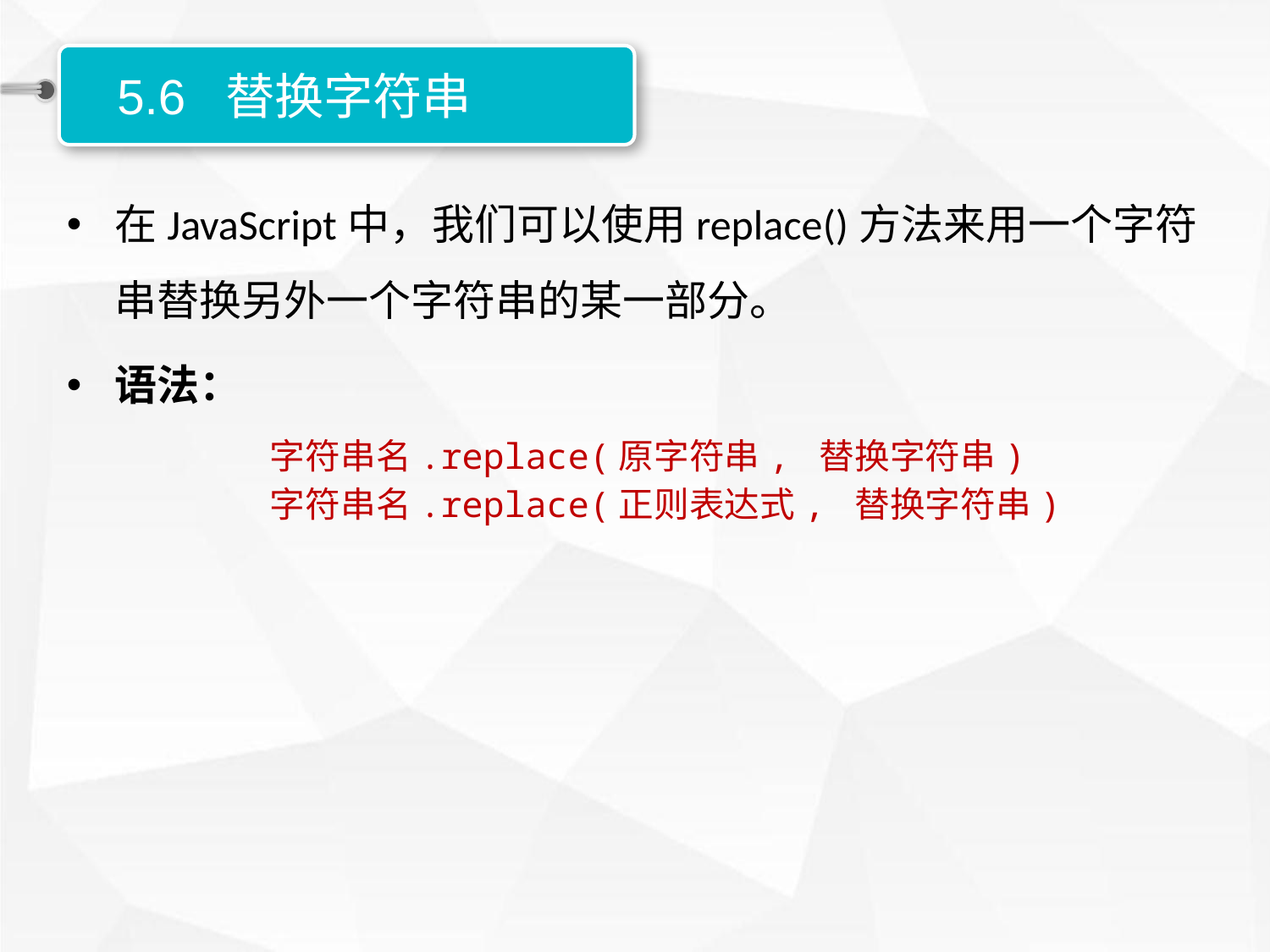

5.6  替换字符串

在JavaScript中，我们可以使用replace()方法来用一个字符串替换另外一个字符串的某一部分。
语法：
字符串名.replace(原字符串, 替换字符串)
字符串名.replace(正则表达式, 替换字符串)